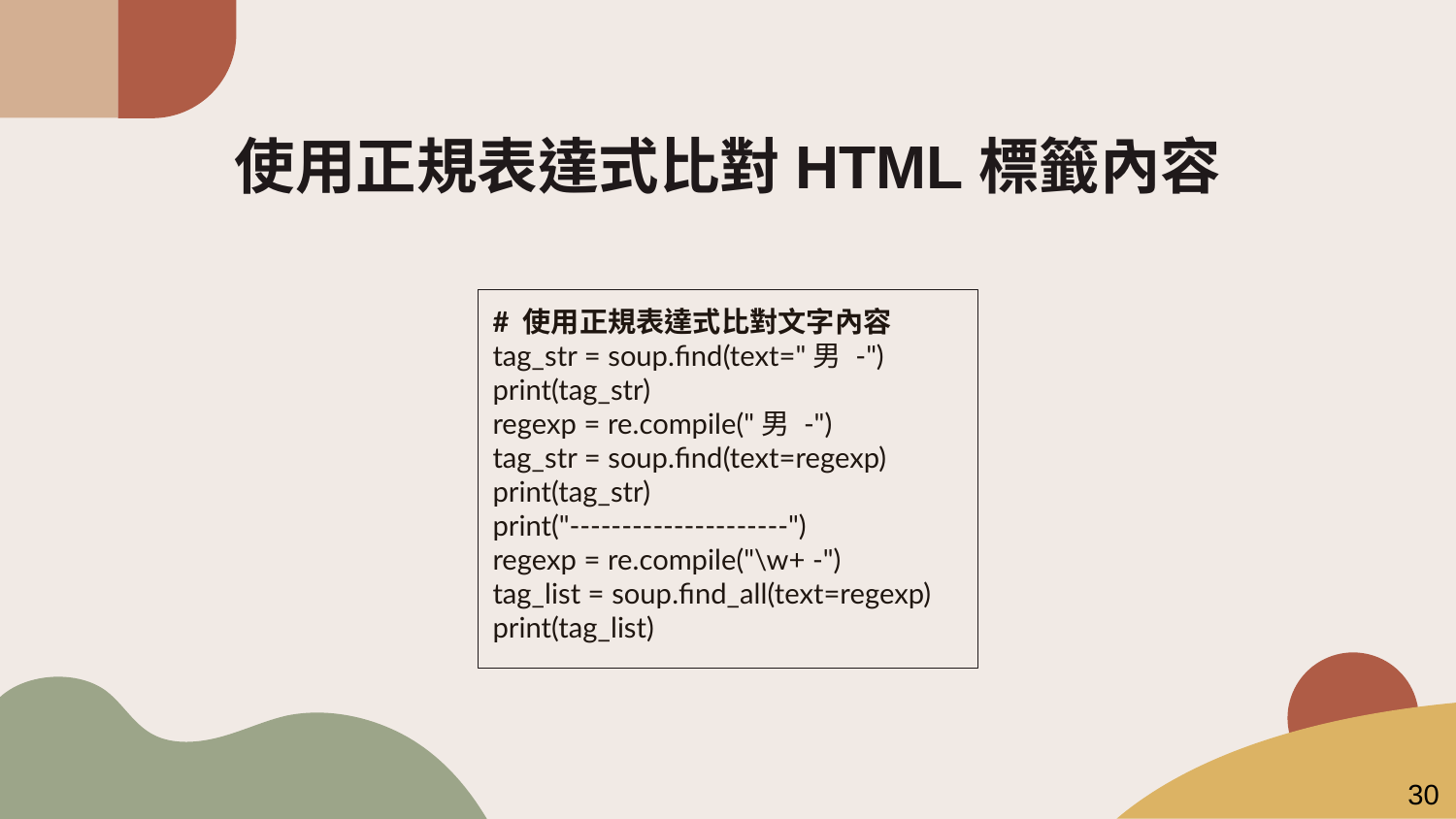

# 使用正規表達式比對HTML標籤內容
# 使用正規表達式比對文字內容
tag_str = soup.find(text="男 -")
print(tag_str)
regexp = re.compile("男 -")
tag_str = soup.find(text=regexp)
print(tag_str)
print("---------------------")
regexp = re.compile("\w+ -")
tag_list = soup.find_all(text=regexp)
print(tag_list)
30